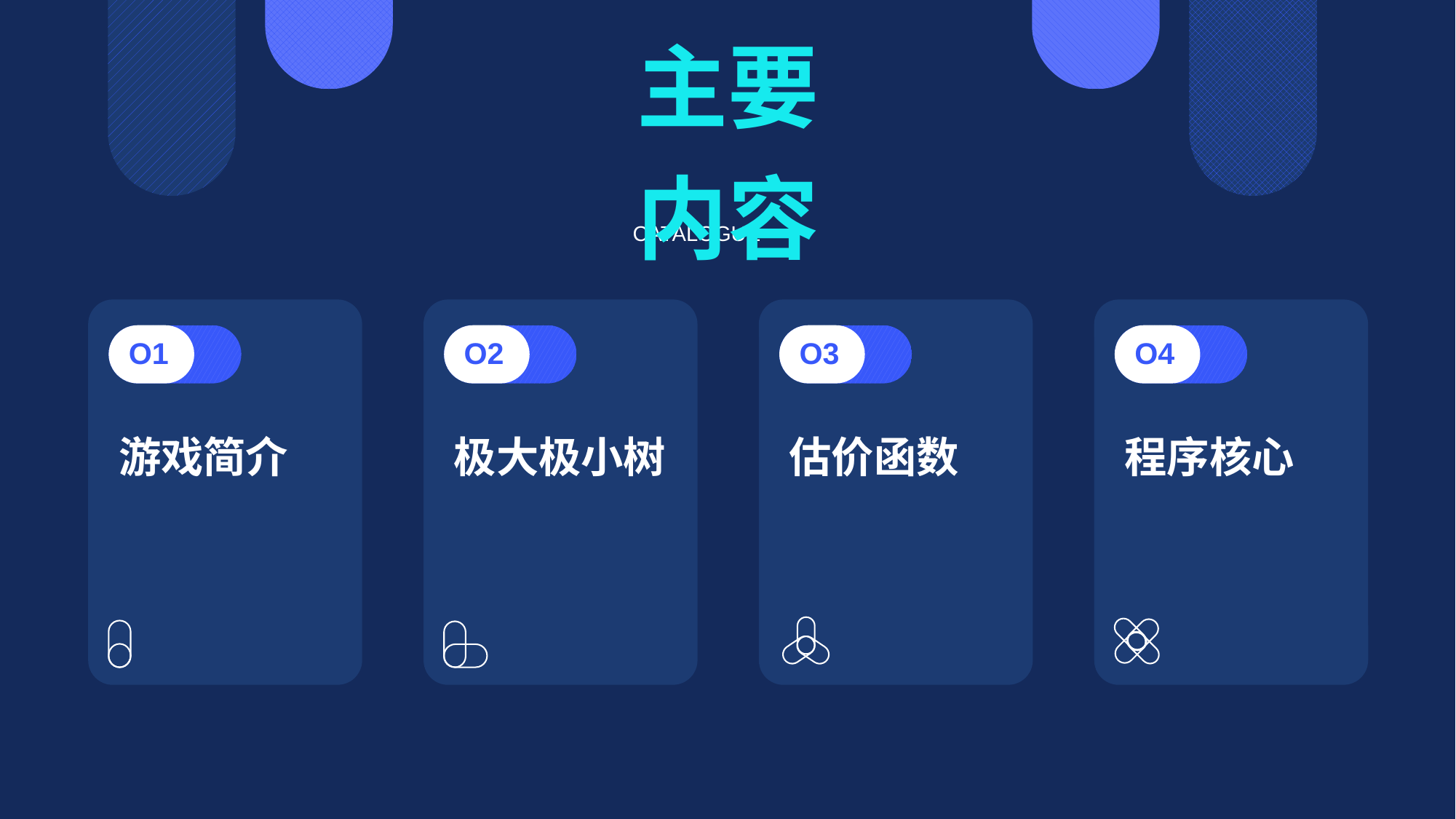

主要内容
catalogue

O1

O2

O3

O4
游戏简介
极大极小树
估价函数
程序核心